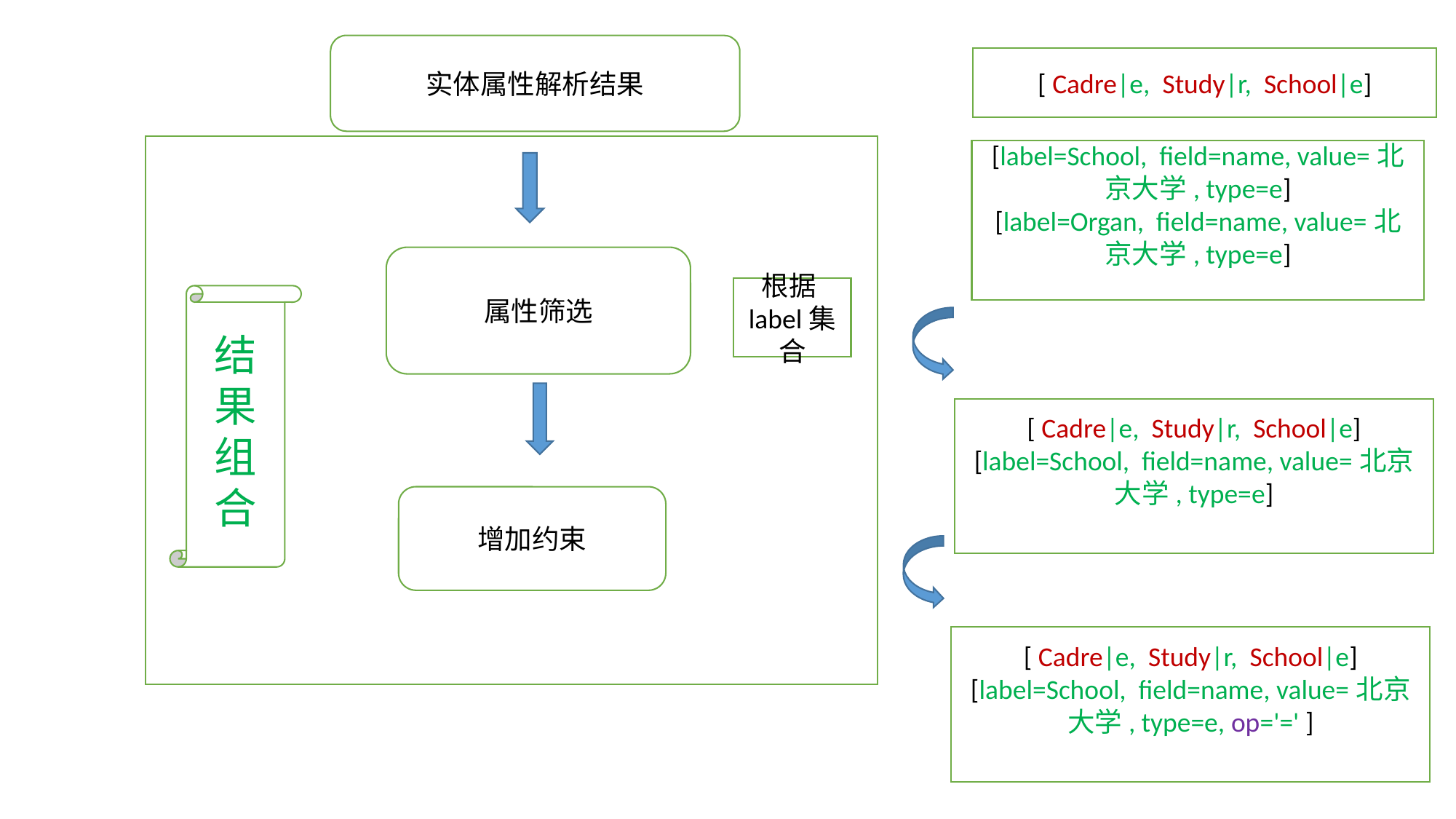

实体属性解析结果
[ Cadre|e,  Study|r,  School|e]

[label=School,  field=name, value=北京大学, type=e]
[label=Organ,  field=name, value=北京大学, type=e]

属性筛选
根据label集合
结
果
组
合

[ Cadre|e,  Study|r,  School|e]
[label=School,  field=name, value=北京大学, type=e]

增加约束

[ Cadre|e,  Study|r,  School|e]
[label=School,  field=name, value=北京大学, type=e, op='=' ]